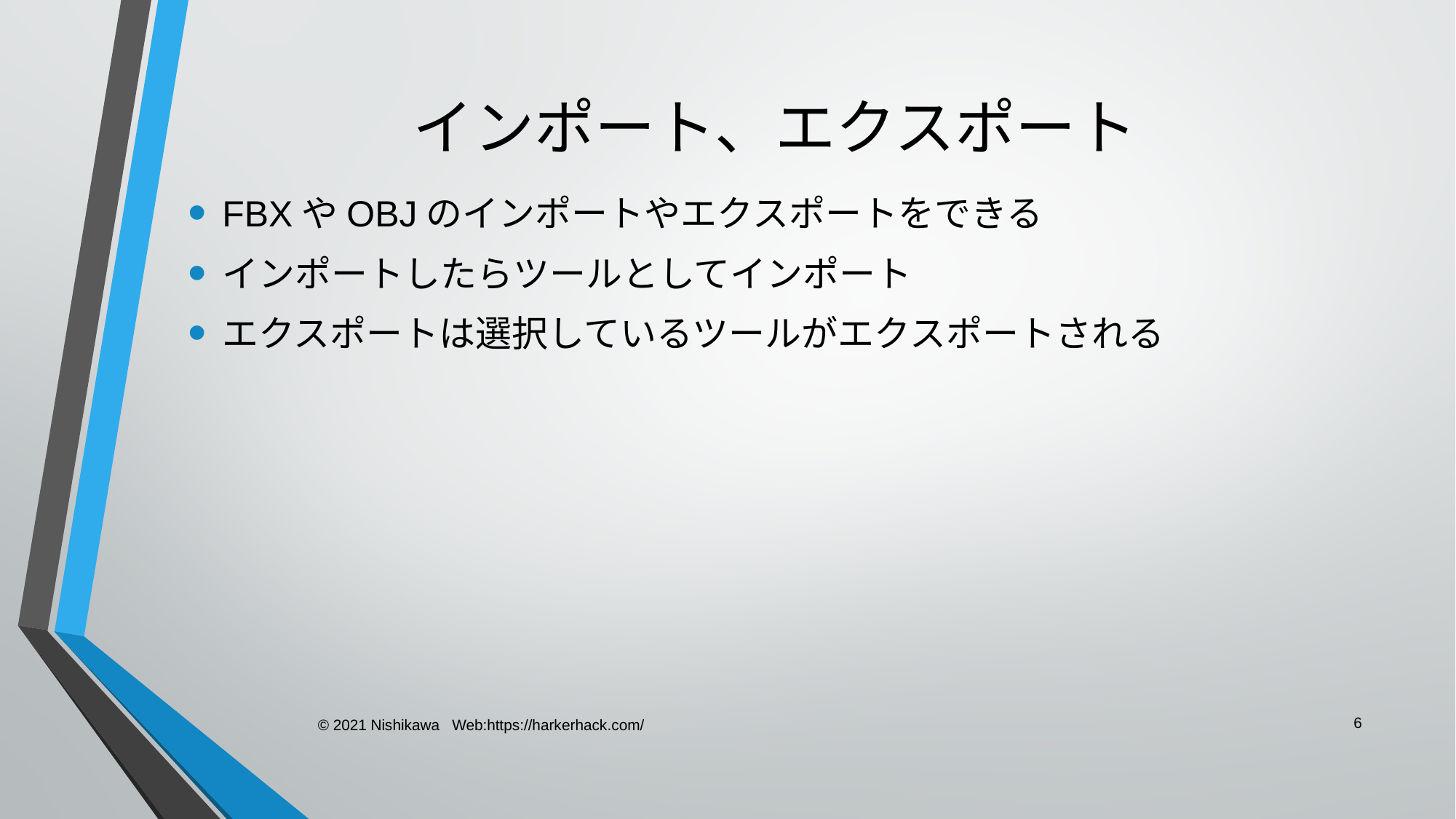

# インポート、エクスポート
FBXやOBJのインポートやエクスポートをできる
インポートしたらツールとしてインポート
エクスポートは選択しているツールがエクスポートされる
6
© 2021 Nishikawa   Web:https://harkerhack.com/